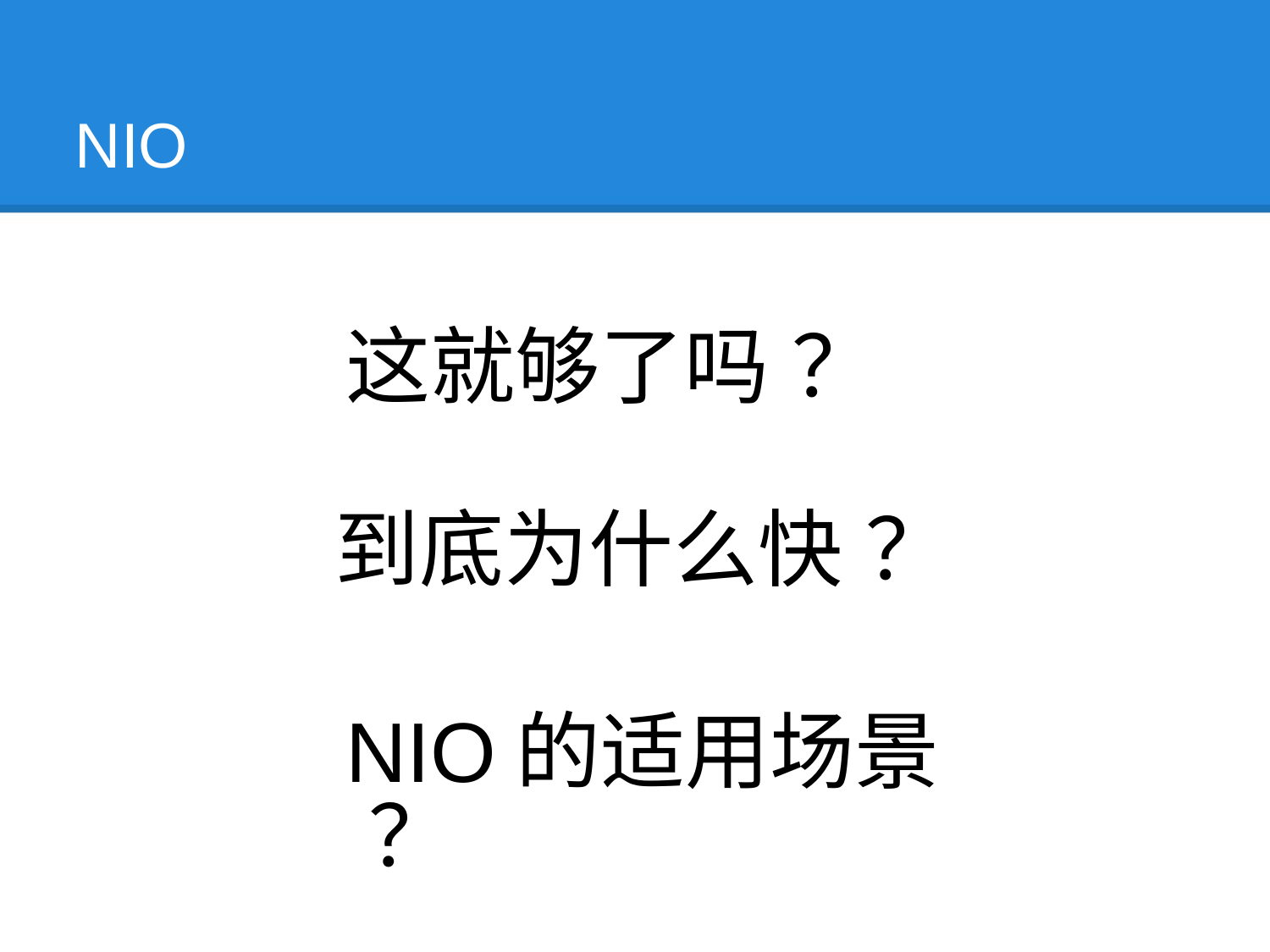

NIO
这就够了吗 ？
到底为什么快 ？
NIO的适用场景 ？